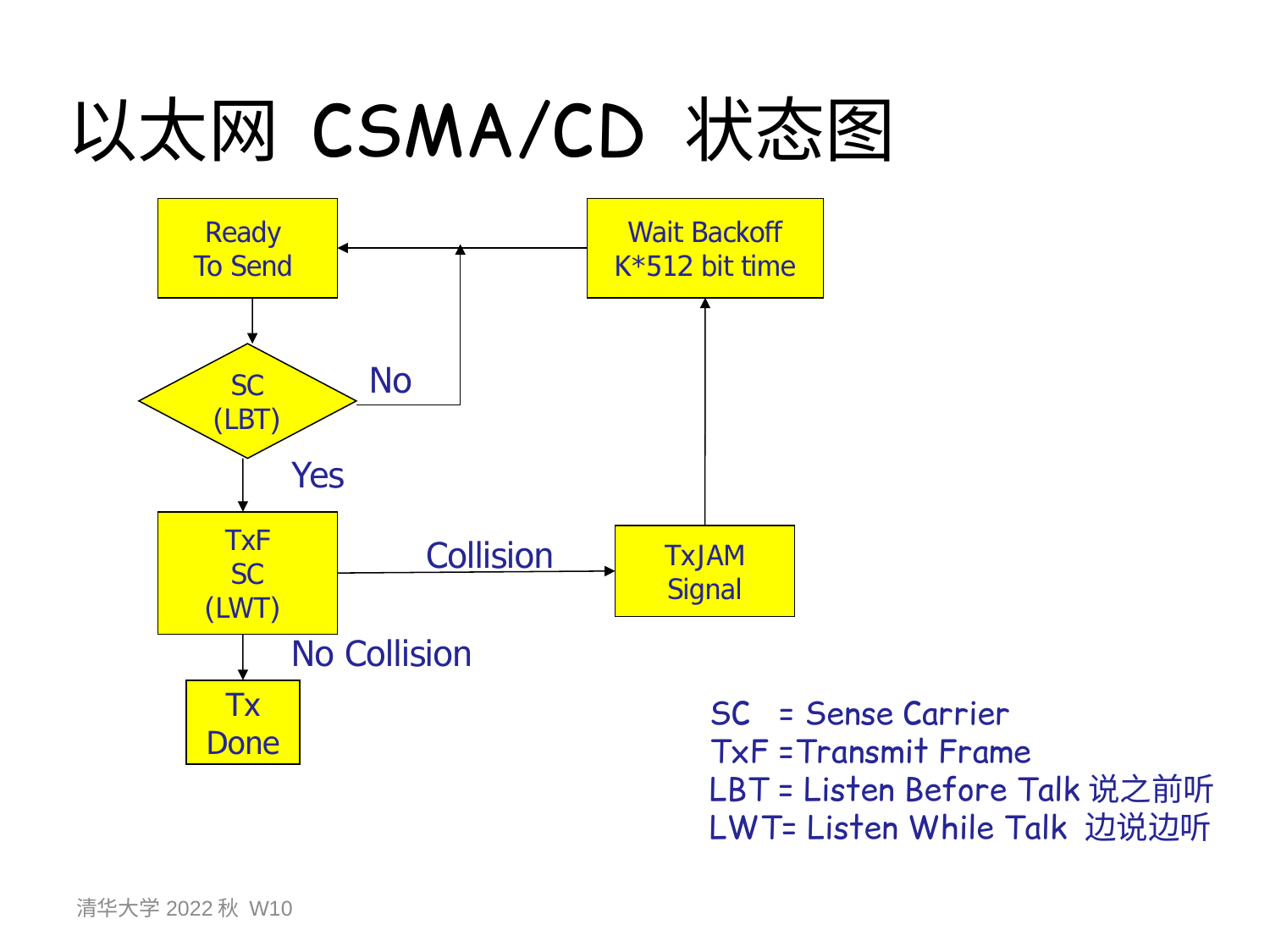

以太网 CSMA/CD 状态图
Ready
To Send
Wait Backoff
K*512 bit time

SC
(LBT)
No
Yes

TxF
SC
(LWT)
TxJAM
Signal
Collision
No Collision

Tx
Done
SC   = Sense Carrier
TxF =Transmit Frame
LBT = Listen Before Talk说之前听
LWT= Listen While Talk 边说边听
清华大学2022秋 W10
28